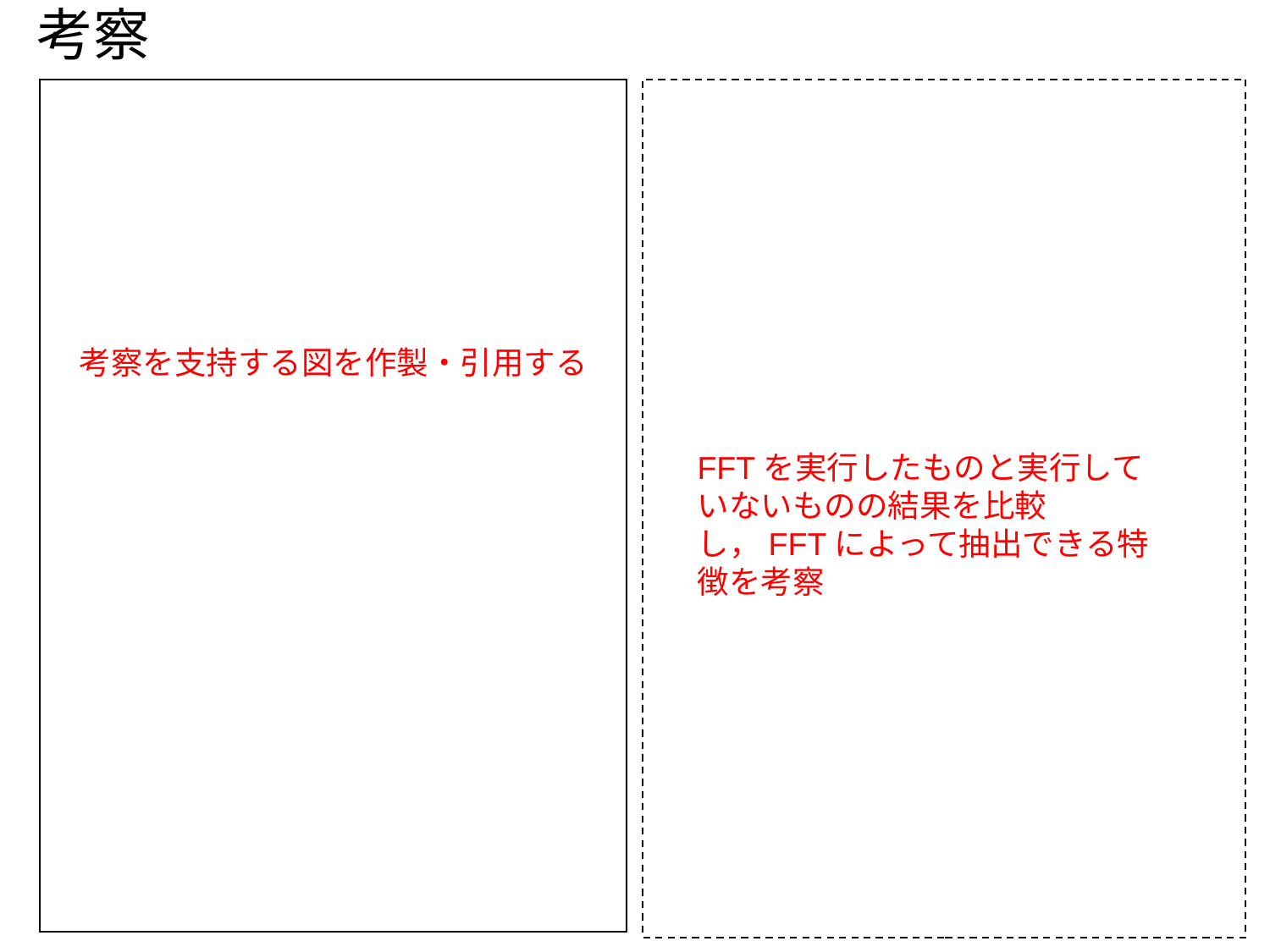

考察

考察を支持する図を作製・引用する
FFTを実行したものと実行していないものの結果を比較し，FFTによって抽出できる特徴を考察